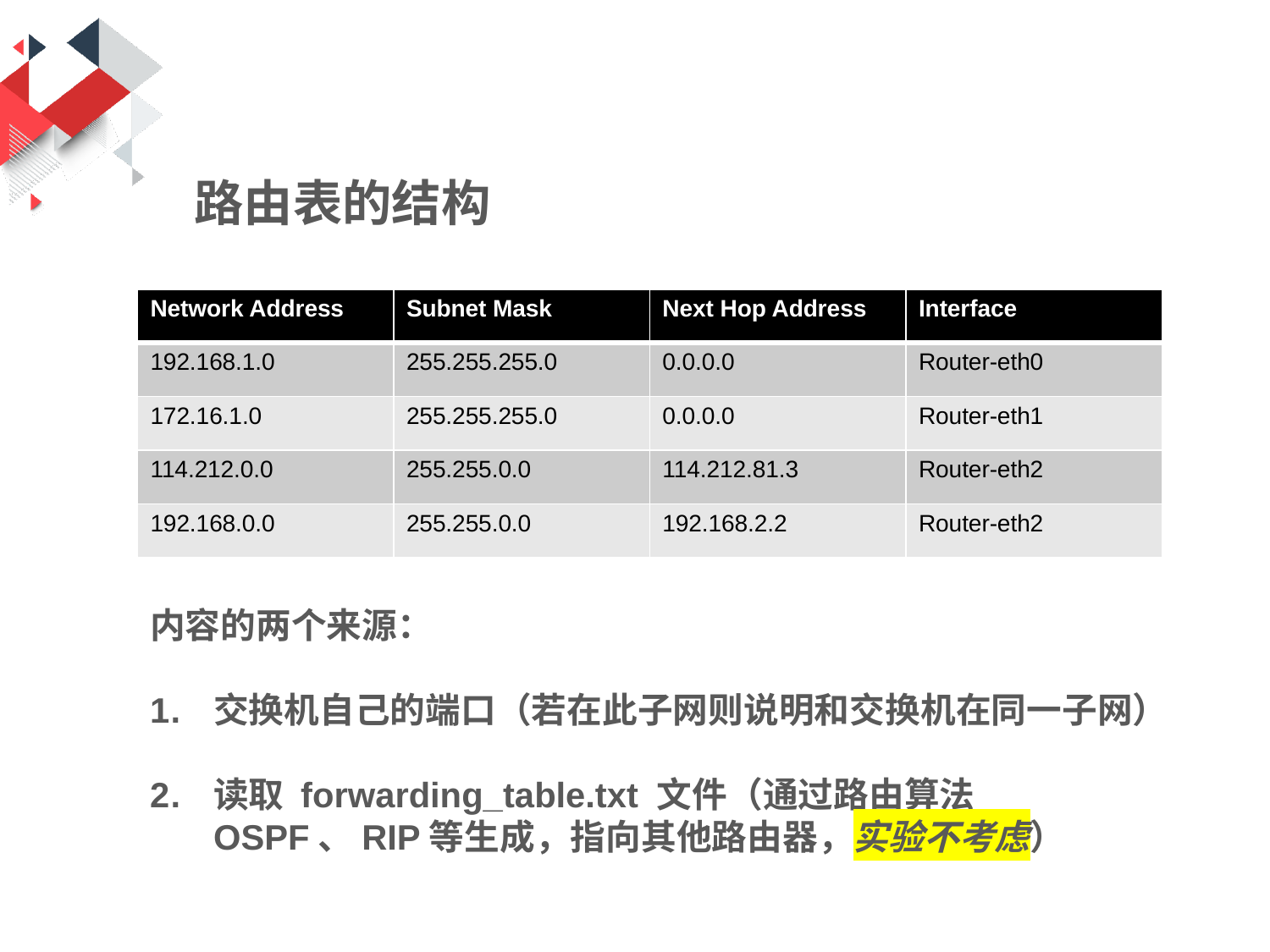

路由表的结构
| Network Address | Subnet Mask | Next Hop Address | Interface |
| --- | --- | --- | --- |
| 192.168.1.0 | 255.255.255.0 | 0.0.0.0 | Router-eth0 |
| 172.16.1.0 | 255.255.255.0 | 0.0.0.0 | Router-eth1 |
| 114.212.0.0 | 255.255.0.0 | 114.212.81.3 | Router-eth2 |
| 192.168.0.0 | 255.255.0.0 | 192.168.2.2 | Router-eth2 |
内容的两个来源：

交换机自己的端口（若在此子网则说明和交换机在同一子网）

读取 forwarding_table.txt 文件（通过路由算法OSPF、RIP等生成，指向其他路由器，实验不考虑）